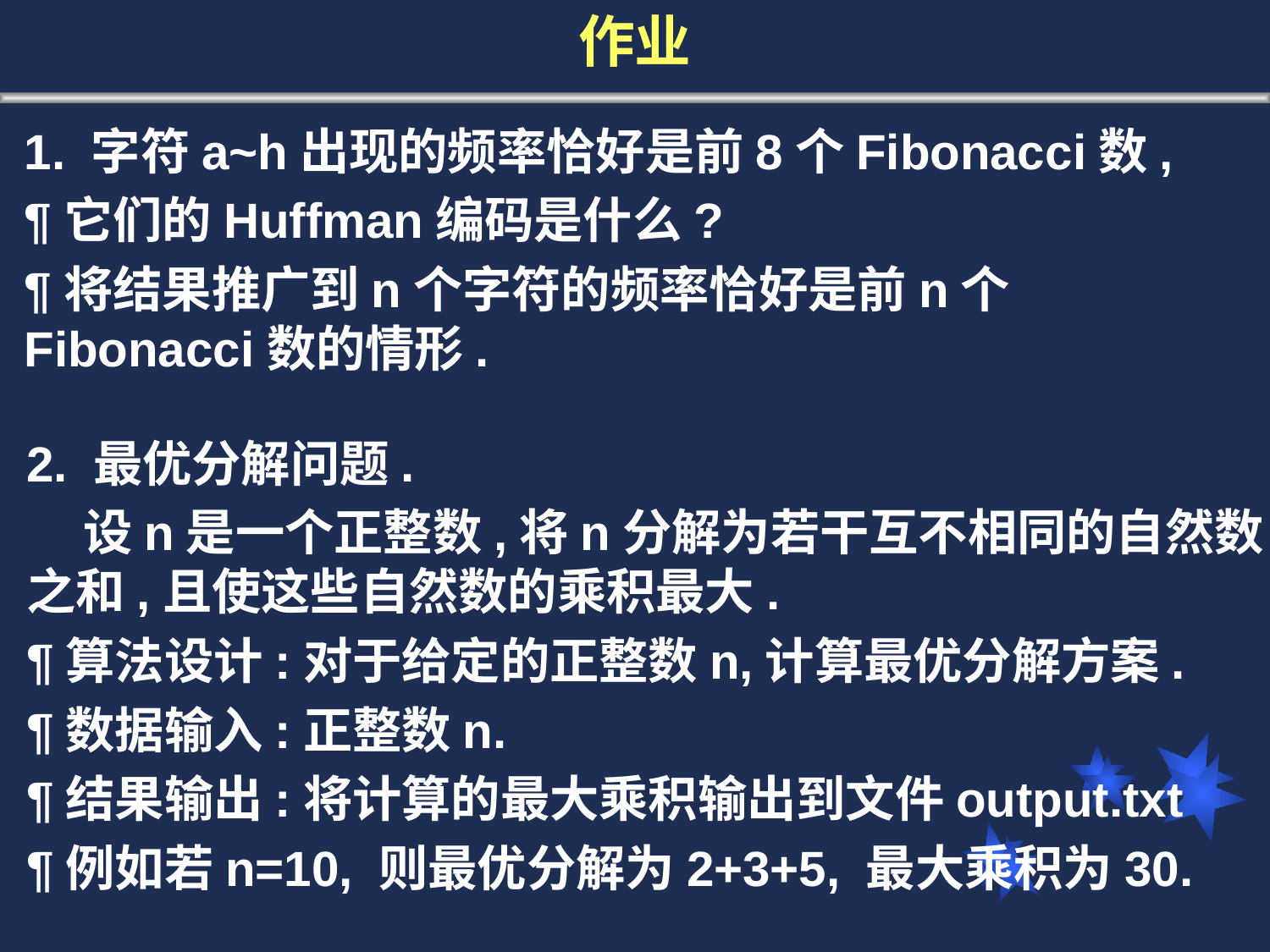

作业
1. 字符a~h出现的频率恰好是前8个Fibonacci数,
¶它们的Huffman编码是什么?
¶将结果推广到n个字符的频率恰好是前n个Fibonacci数的情形.
2. 最优分解问题.
    设n是一个正整数,将n分解为若干互不相同的自然数之和,且使这些自然数的乘积最大.
¶算法设计:对于给定的正整数n,计算最优分解方案.
¶数据输入:正整数n.
¶结果输出:将计算的最大乘积输出到文件output.txt
¶例如若n=10, 则最优分解为2+3+5, 最大乘积为30.